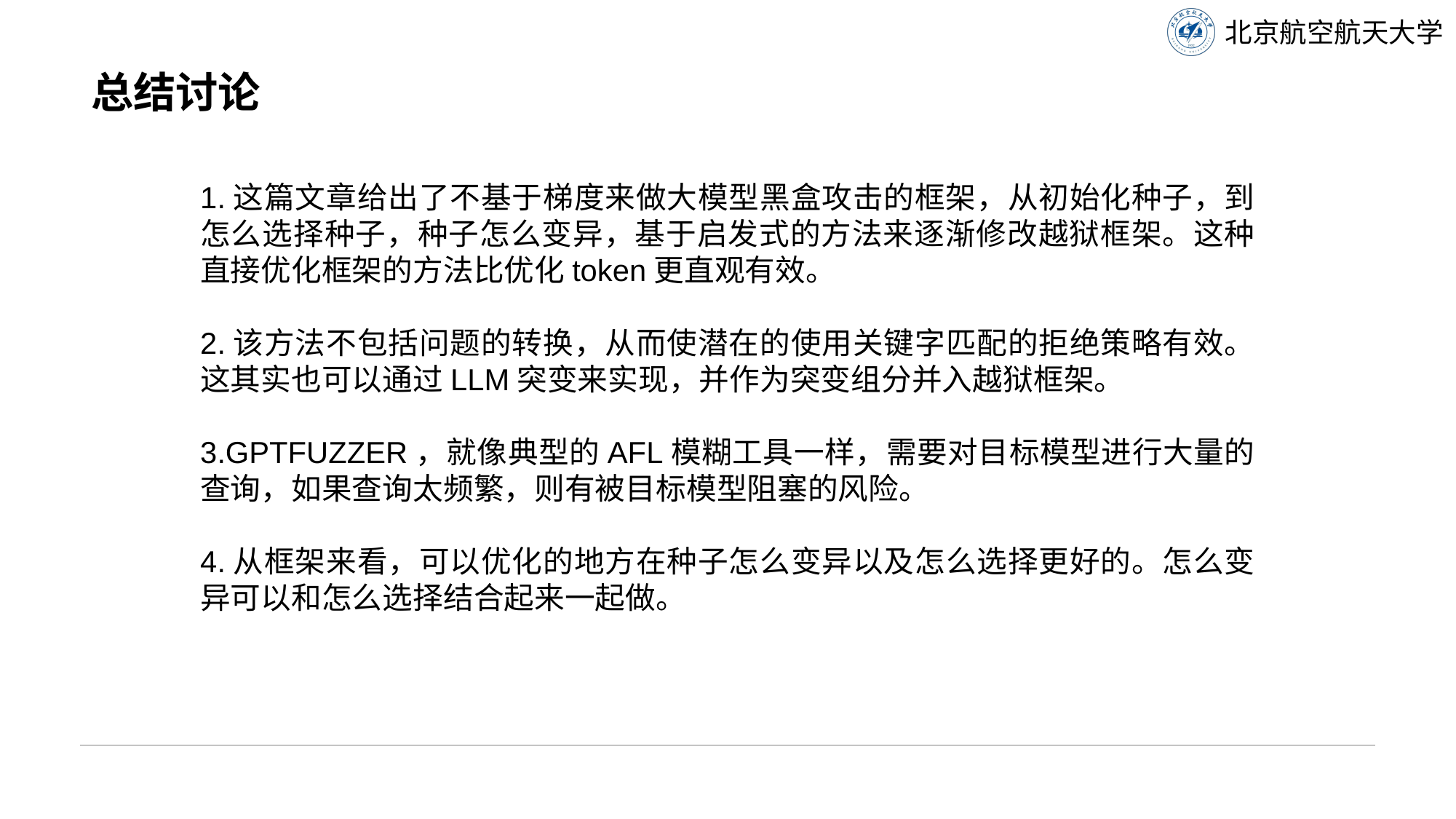

# 总结讨论
1.这篇文章给出了不基于梯度来做大模型黑盒攻击的框架，从初始化种子，到怎么选择种子，种子怎么变异，基于启发式的方法来逐渐修改越狱框架。这种直接优化框架的方法比优化token更直观有效。

2.该方法不包括问题的转换，从而使潜在的使用关键字匹配的拒绝策略有效。这其实也可以通过LLM突变来实现，并作为突变组分并入越狱框架。

3.GPTFUZZER，就像典型的AFL模糊工具一样，需要对目标模型进行大量的查询，如果查询太频繁，则有被目标模型阻塞的风险。

4.从框架来看，可以优化的地方在种子怎么变异以及怎么选择更好的。怎么变异可以和怎么选择结合起来一起做。